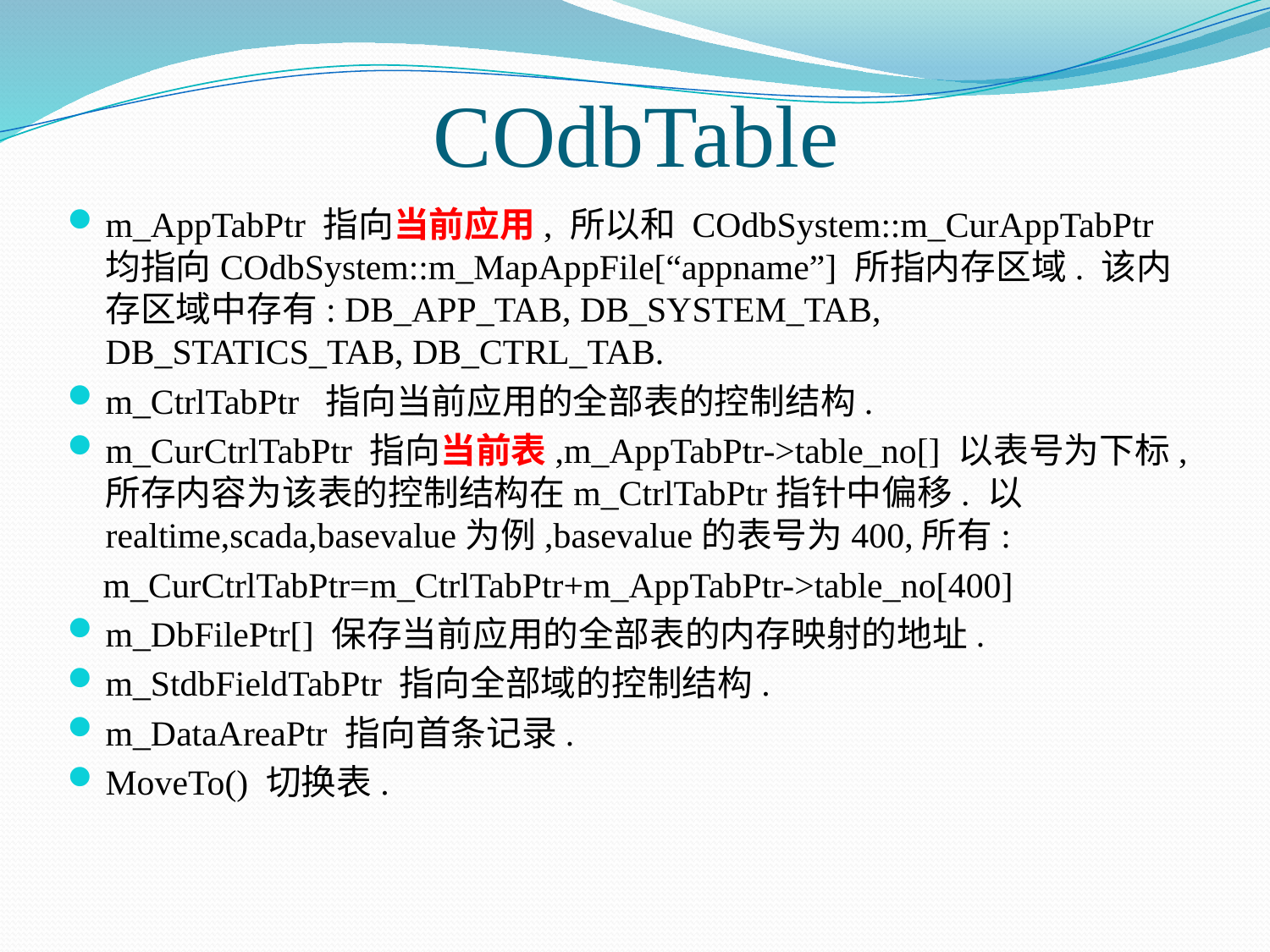

# COdbTable
m_AppTabPtr 指向当前应用, 所以和 COdbSystem::m_CurAppTabPtr 均指向COdbSystem::m_MapAppFile[“appname”] 所指内存区域. 该内存区域中存有: DB_APP_TAB, DB_SYSTEM_TAB, DB_STATICS_TAB, DB_CTRL_TAB.
m_CtrlTabPtr  指向当前应用的全部表的控制结构.
m_CurCtrlTabPtr 指向当前表,m_AppTabPtr->table_no[] 以表号为下标,所存内容为该表的控制结构在m_CtrlTabPtr指针中偏移. 以 realtime,scada,basevalue为例,basevalue的表号为400,所有:
    m_CurCtrlTabPtr=m_CtrlTabPtr+m_AppTabPtr->table_no[400]
m_DbFilePtr[] 保存当前应用的全部表的内存映射的地址.
m_StdbFieldTabPtr 指向全部域的控制结构.
m_DataAreaPtr 指向首条记录.
MoveTo() 切换表.